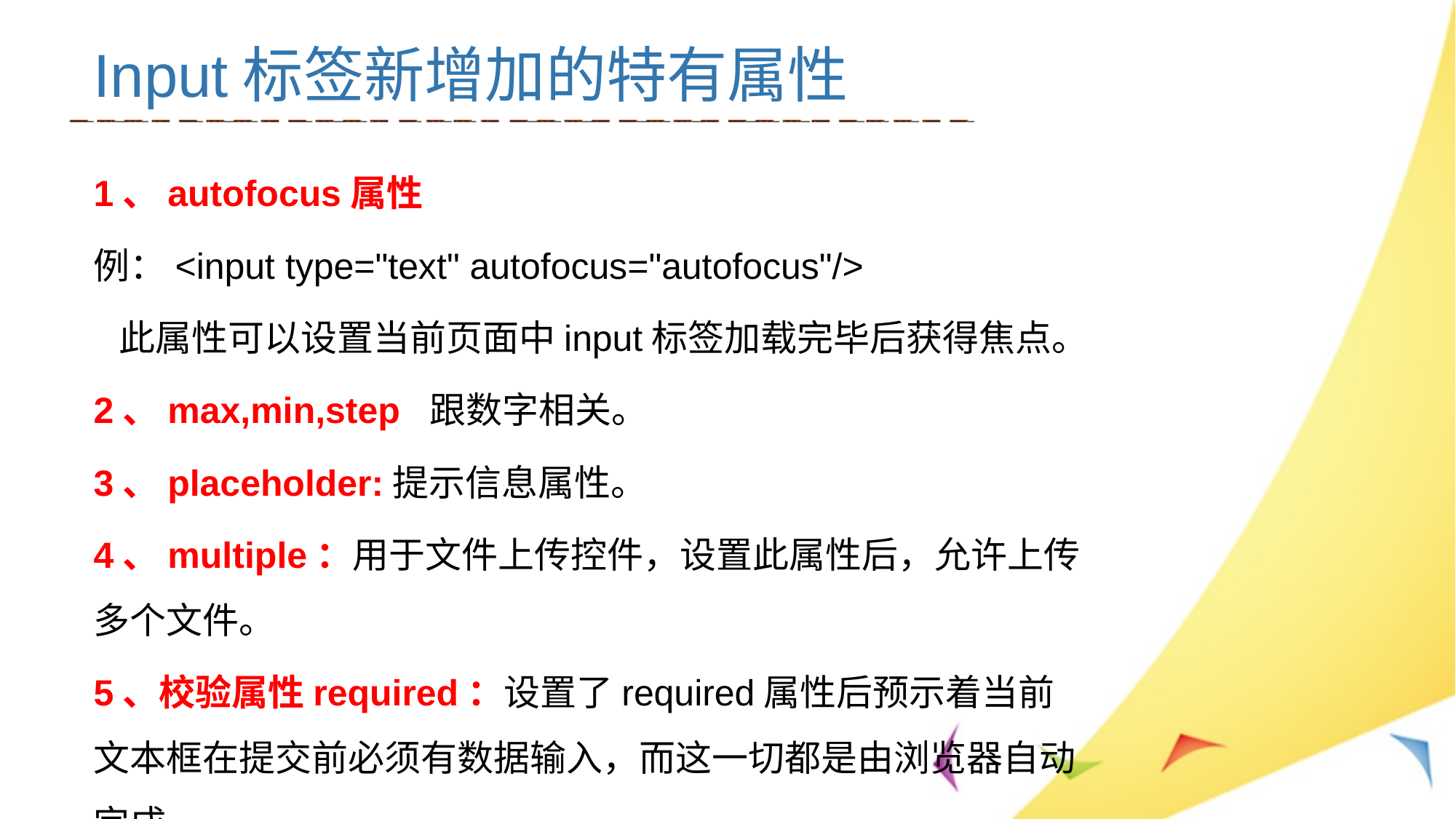

# Input标签新增加的特有属性
1、autofocus属性
例：<input type="text" autofocus="autofocus"/>
  此属性可以设置当前页面中input标签加载完毕后获得焦点。
2、max,min,step  跟数字相关。
3、placeholder:提示信息属性。
4、multiple：用于文件上传控件，设置此属性后，允许上传多个文件。
5、校验属性required：设置了required属性后预示着当前文本框在提交前必须有数据输入，而这一切都是由浏览器自动完成。